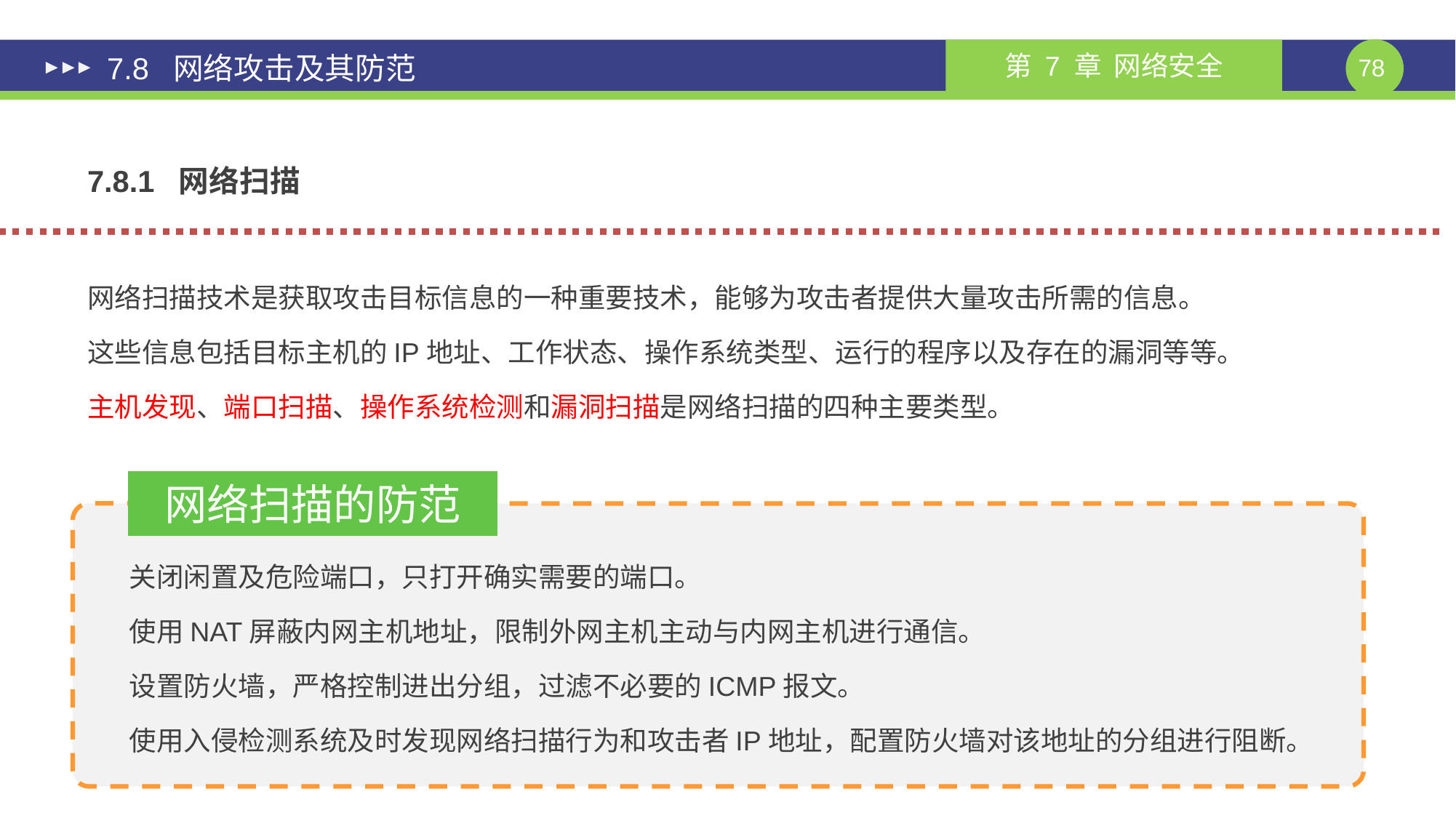

# 7.8  网络攻击及其防范
7.8.1  网络扫描

网络扫描技术是获取攻击目标信息的一种重要技术，能够为攻击者提供大量攻击所需的信息。
这些信息包括目标主机的IP地址、工作状态、操作系统类型、运行的程序以及存在的漏洞等等。
主机发现、端口扫描、操作系统检测和漏洞扫描是网络扫描的四种主要类型。
网络扫描的防范

关闭闲置及危险端口，只打开确实需要的端口。
使用NAT屏蔽内网主机地址，限制外网主机主动与内网主机进行通信。
设置防火墙，严格控制进出分组，过滤不必要的ICMP报文。
使用入侵检测系统及时发现网络扫描行为和攻击者IP地址，配置防火墙对该地址的分组进行阻断。
课件制作人：谢钧  谢希仁